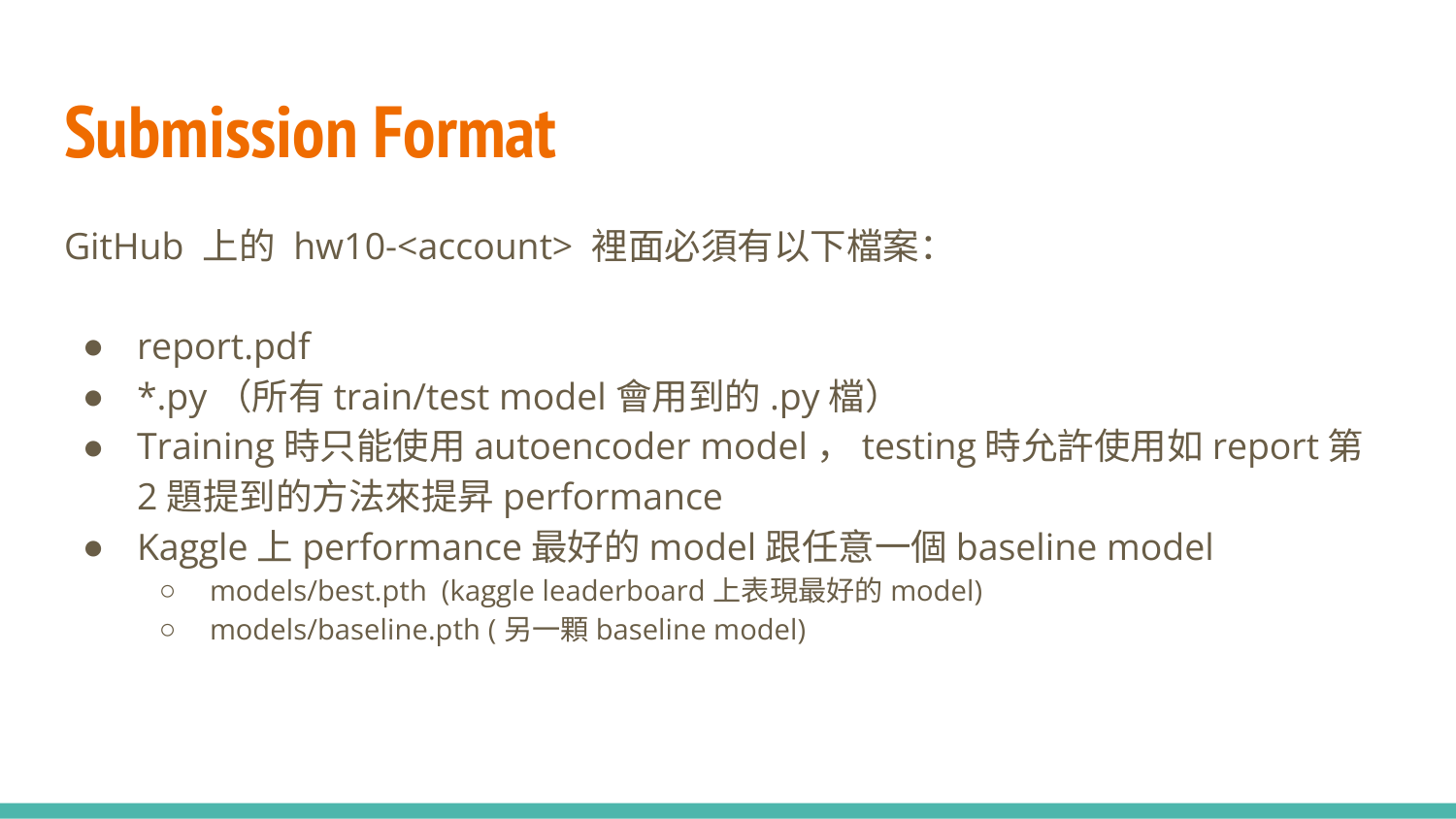

# Submission Format
GitHub 上的 hw10-<account> 裡面必須有以下檔案：

report.pdf
*.py（所有train/test model會用到的.py檔）
Training時只能使用autoencoder model，testing時允許使用如report第2題提到的方法來提昇performance
Kaggle上performance最好的model跟任意一個baseline model
models/best.pth  (kaggle leaderboard上表現最好的model)
models/baseline.pth (另一顆baseline model)